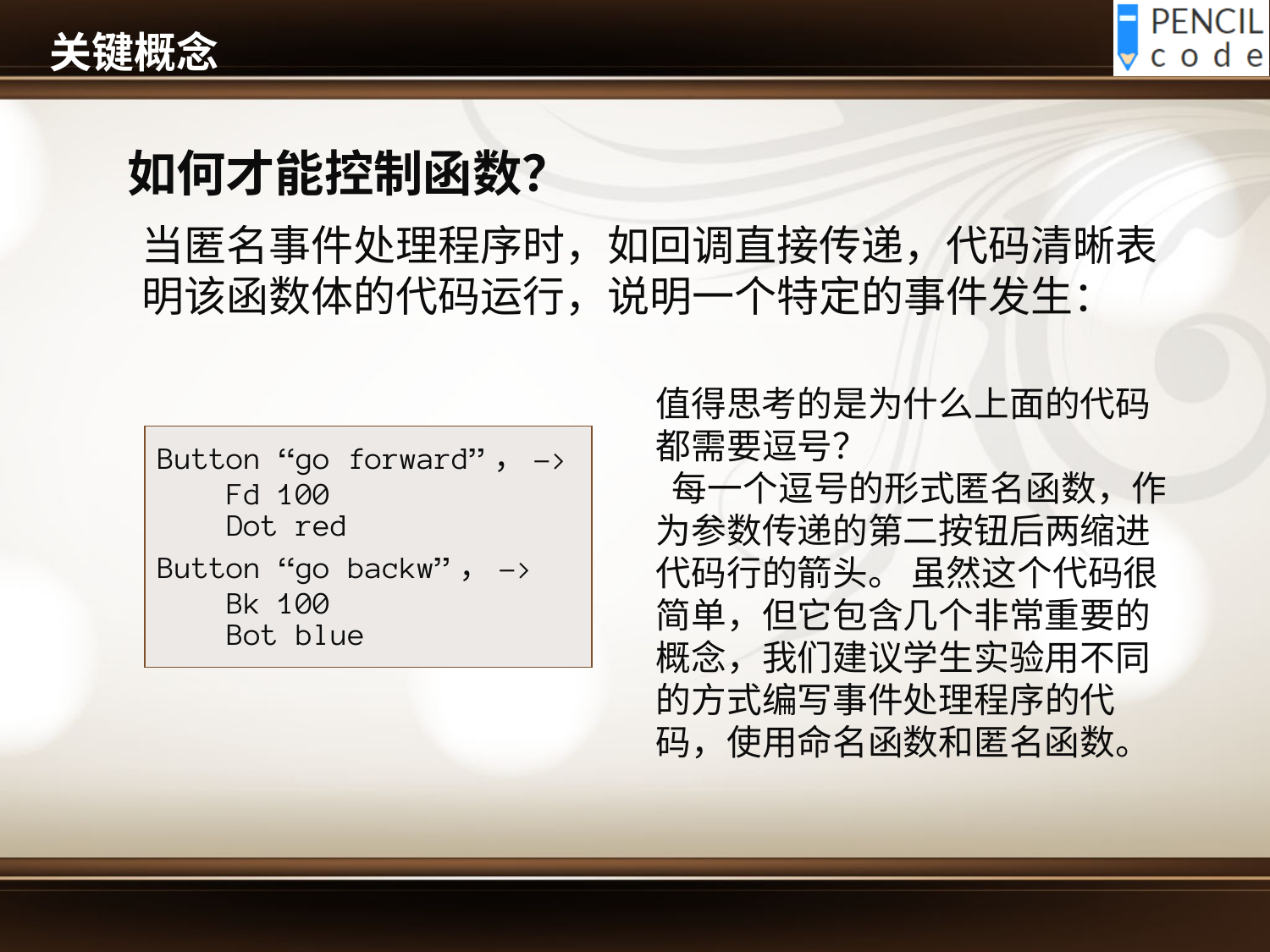

# 关键概念
如何才能控制函数？
当匿名事件处理程序时，如回调直接传递，代码清晰表明该函数体的代码运行，说明一个特定的事件发生：
值得思考的是为什么上面的代码都需要逗号？
 每一个逗号的形式匿名函数，作为参数传递的第二按钮后两缩进代码行的箭头。 虽然这个代码很简单，但它包含几个非常重要的概念，我们建议学生实验用不同的方式编写事件处理程序的代码，使用命名函数和匿名函数。
| Button “go forward”，-> Fd 100 Dot red Button “go backw”，-> Bk 100 Bot blue |
| --- |